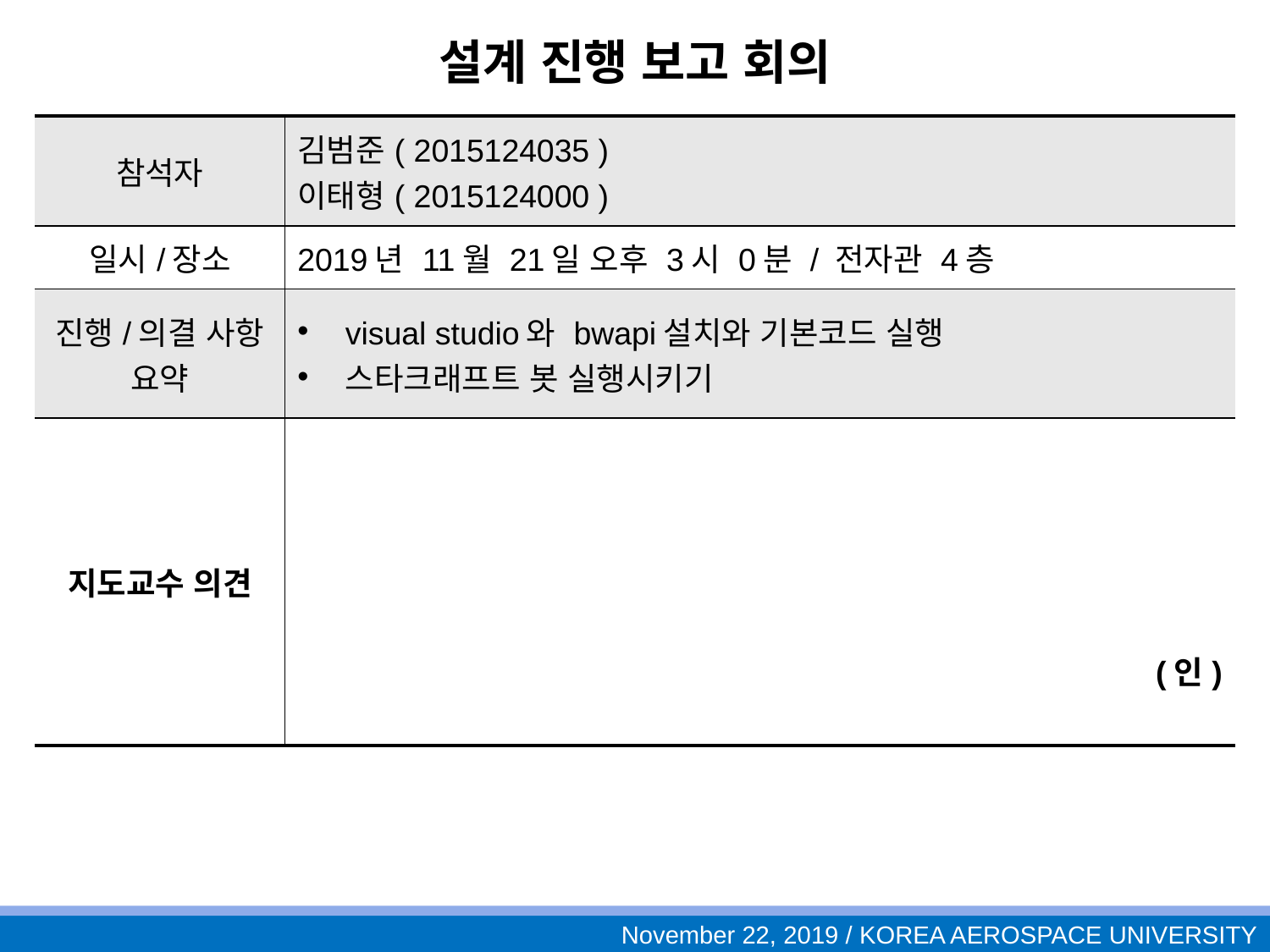

# 설계 진행 보고 회의
| 참석자 | 김범준( 2015124035 ) 이태형( 2015124000 ) |
| --- | --- |
| 일시/장소 | 2019년 11월 21일 오후 3시 0분 / 전자관 4층 |
| 진행/의결 사항 요약 | visual studio와 bwapi설치와 기본코드 실행 스타크래프트 봇 실행시키기 |
| 지도교수 의견 | (인) |